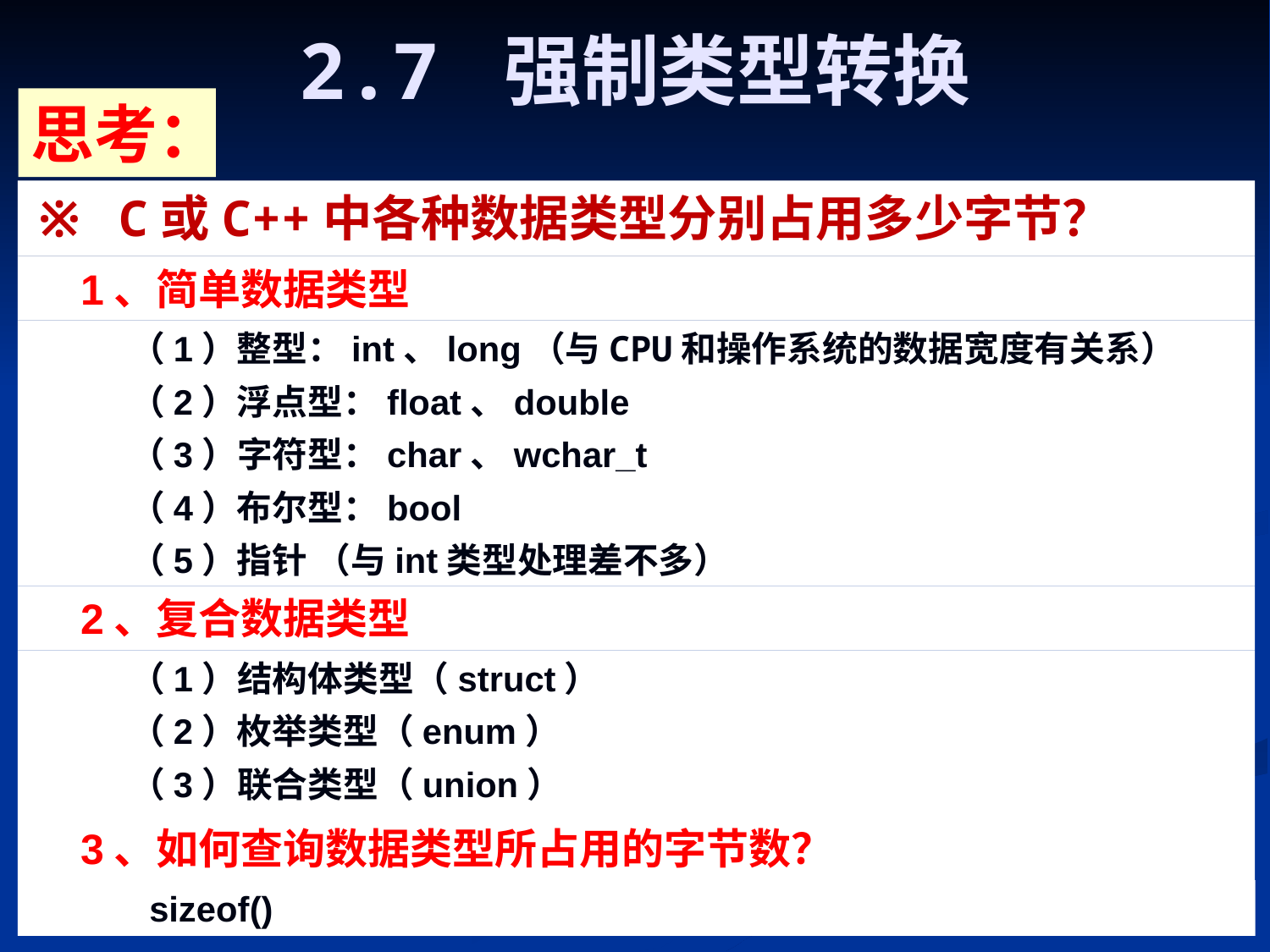

# 2.7 强制类型转换
思考：
※ C或C++中各种数据类型分别占用多少字节？
1、简单数据类型
（1）整型：int、long（与CPU和操作系统的数据宽度有关系）
（2）浮点型：float、double
（3）字符型：char、wchar_t
（4）布尔型：bool
（5）指针 （与int类型处理差不多）
2、复合数据类型
（1）结构体类型（struct）
（2）枚举类型（enum）
（3）联合类型（union）
3、如何查询数据类型所占用的字节数？
  sizeof()